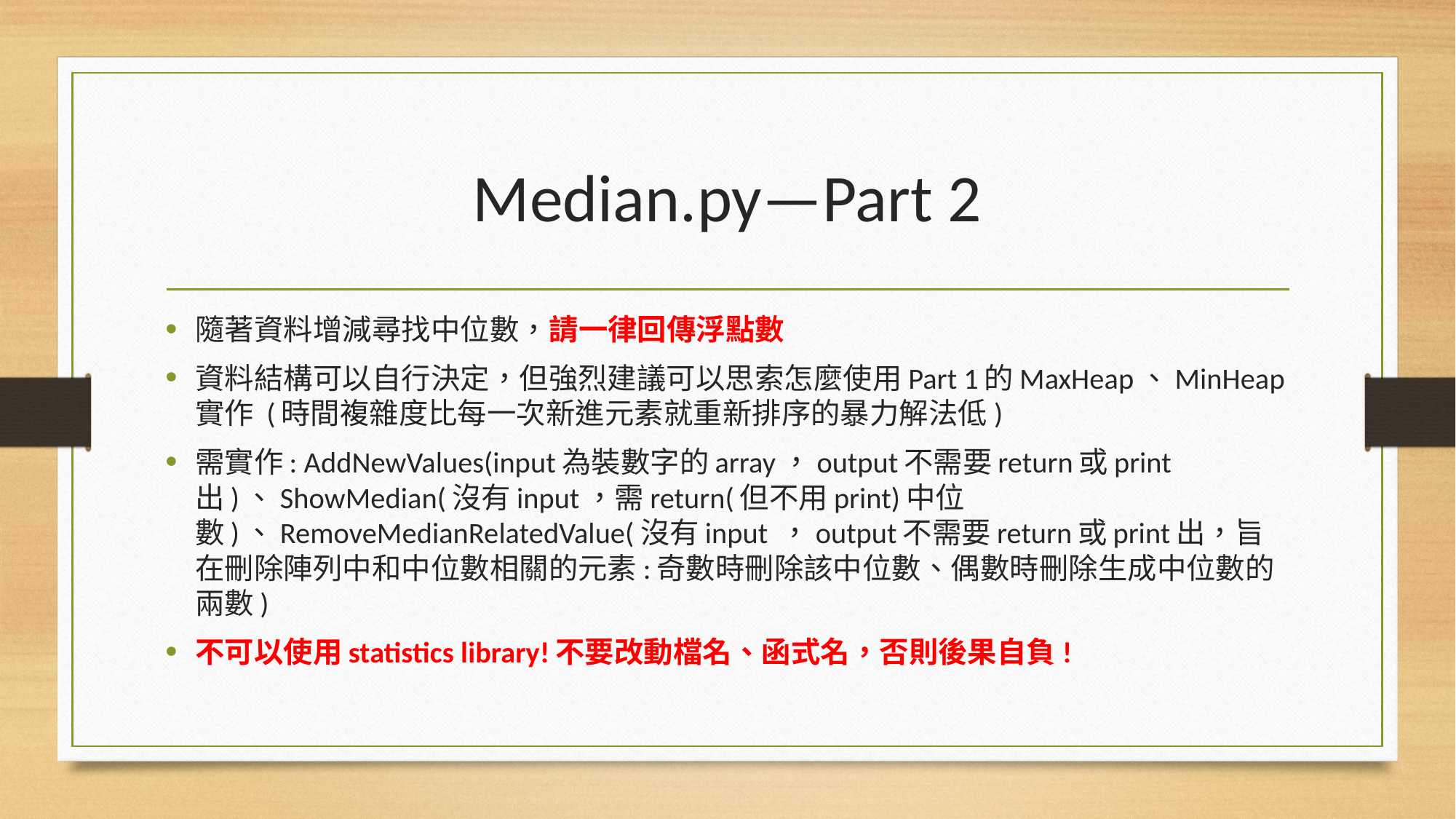

# Median.py—Part 2
隨著資料增減尋找中位數，請一律回傳浮點數
資料結構可以自行決定，但強烈建議可以思索怎麼使用Part 1的MaxHeap、MinHeap實作 (時間複雜度比每一次新進元素就重新排序的暴力解法低)
需實作: AddNewValues(input為裝數字的array，output不需要return或print出)、ShowMedian(沒有input，需return(但不用print)中位數)、RemoveMedianRelatedValue(沒有input ，output不需要return或print出，旨在刪除陣列中和中位數相關的元素:奇數時刪除該中位數、偶數時刪除生成中位數的兩數)
不可以使用statistics library!不要改動檔名、函式名，否則後果自負!